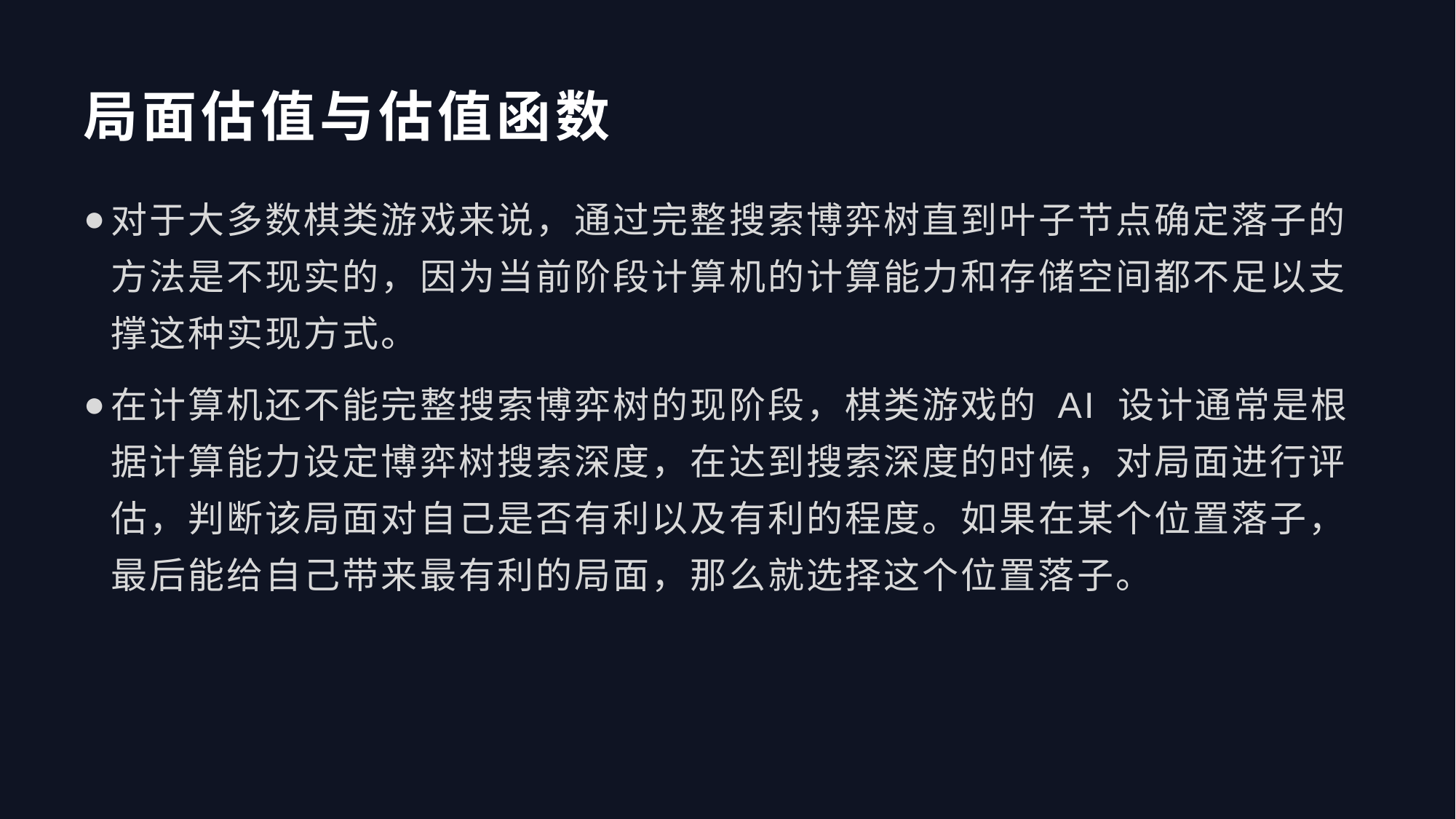

# 局面估值与估值函数
对于大多数棋类游戏来说，通过完整搜索博弈树直到叶子节点确定落子的方法是不现实的，因为当前阶段计算机的计算能力和存储空间都不足以支撑这种实现方式。
在计算机还不能完整搜索博弈树的现阶段，棋类游戏的 AI 设计通常是根据计算能力设定博弈树搜索深度，在达到搜索深度的时候，对局面进行评估，判断该局面对自己是否有利以及有利的程度。如果在某个位置落子，最后能给自己带来最有利的局面，那么就选择这个位置落子。